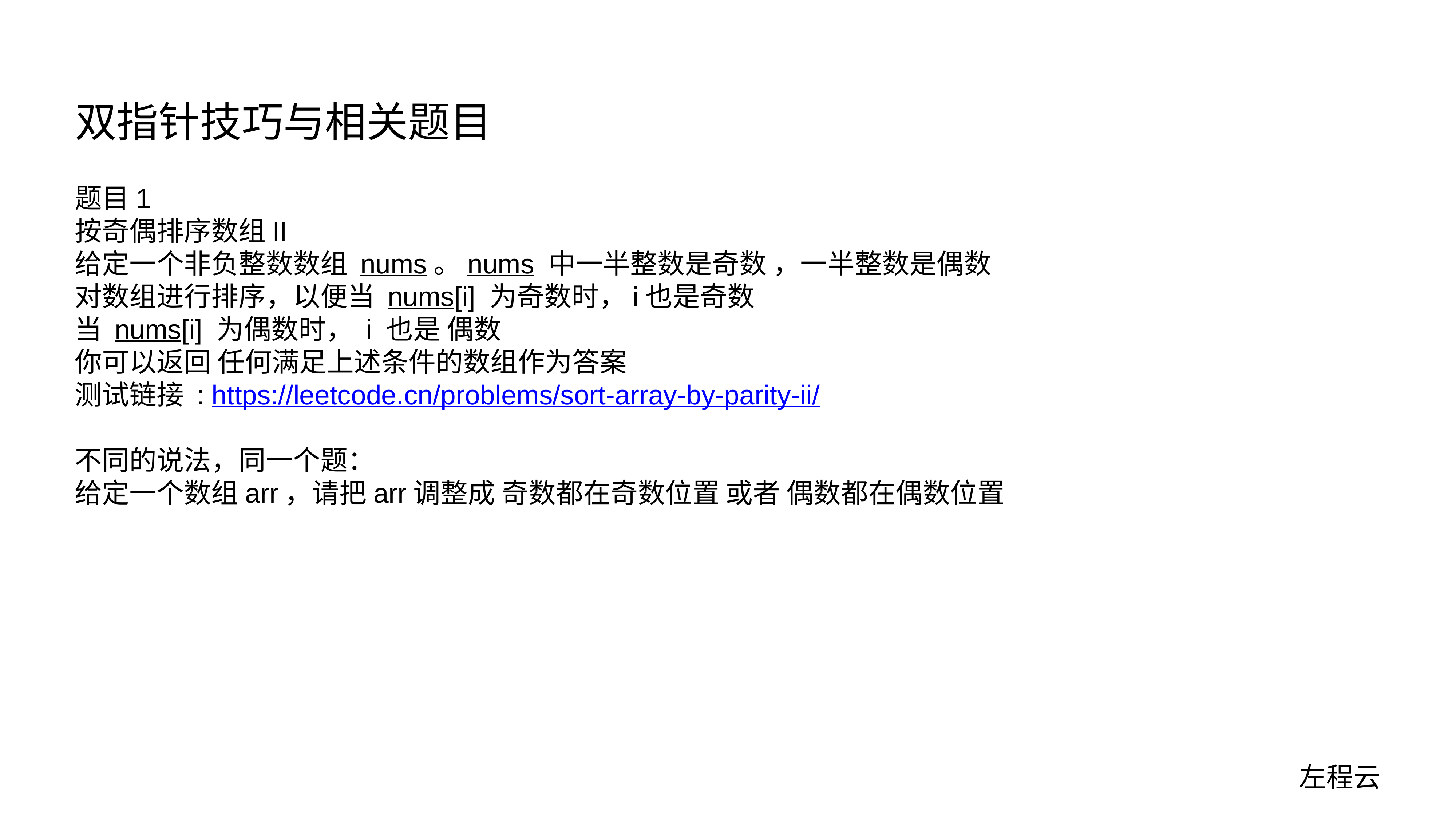

# 双指针技巧与相关题目
题目1
按奇偶排序数组II
给定一个非负整数数组 nums。nums 中一半整数是奇数 ，一半整数是偶数
对数组进行排序，以便当 nums[i] 为奇数时，i也是奇数
当 nums[i] 为偶数时， i 也是 偶数
你可以返回 任何满足上述条件的数组作为答案
测试链接 : https://leetcode.cn/problems/sort-array-by-parity-ii/

不同的说法，同一个题：
给定一个数组arr，请把arr调整成 奇数都在奇数位置 或者 偶数都在偶数位置
左程云